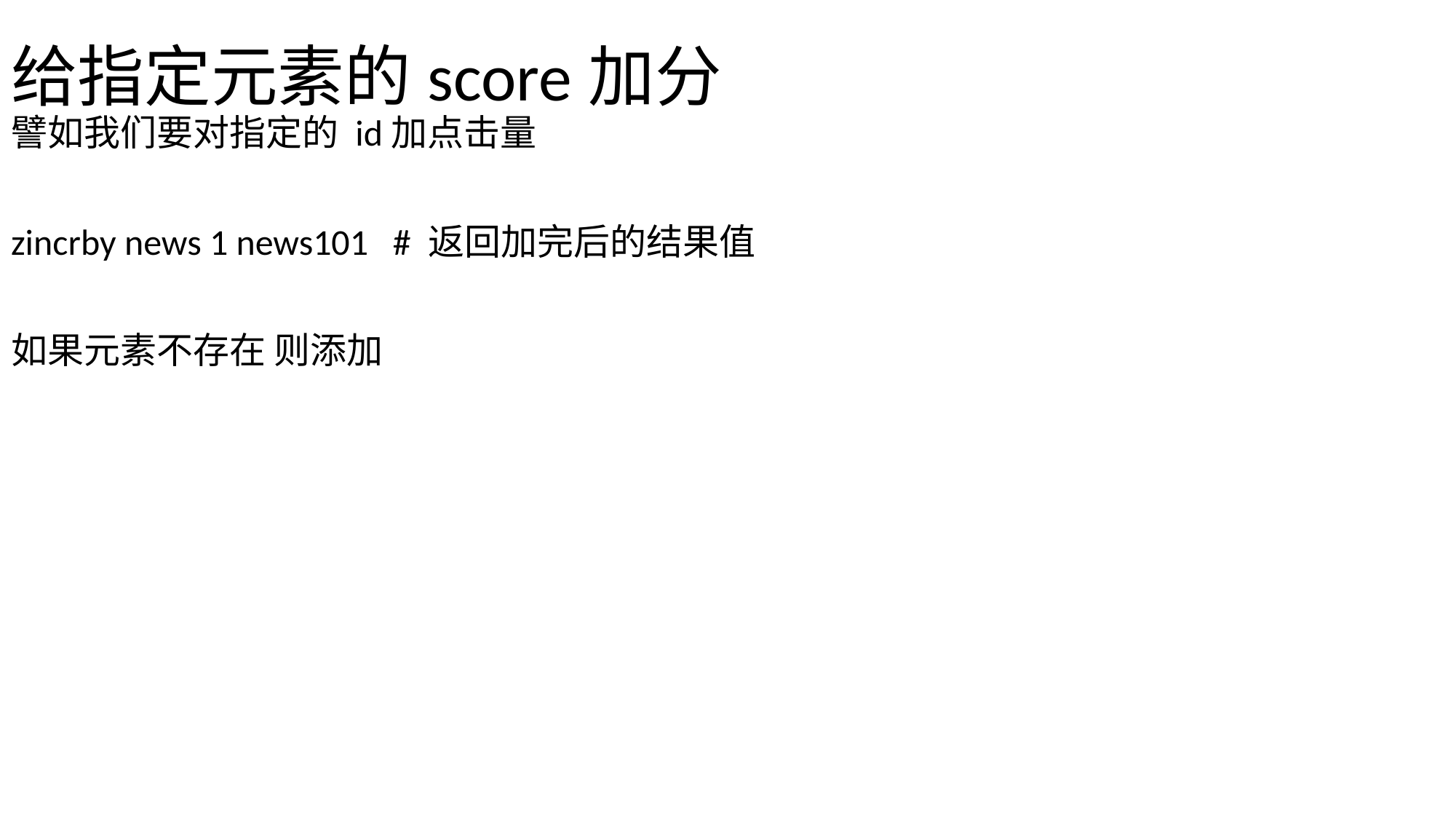

# 给指定元素的score加分
譬如我们要对指定的 id加点击量

zincrby news 1 news101   # 返回加完后的结果值

如果元素不存在 则添加